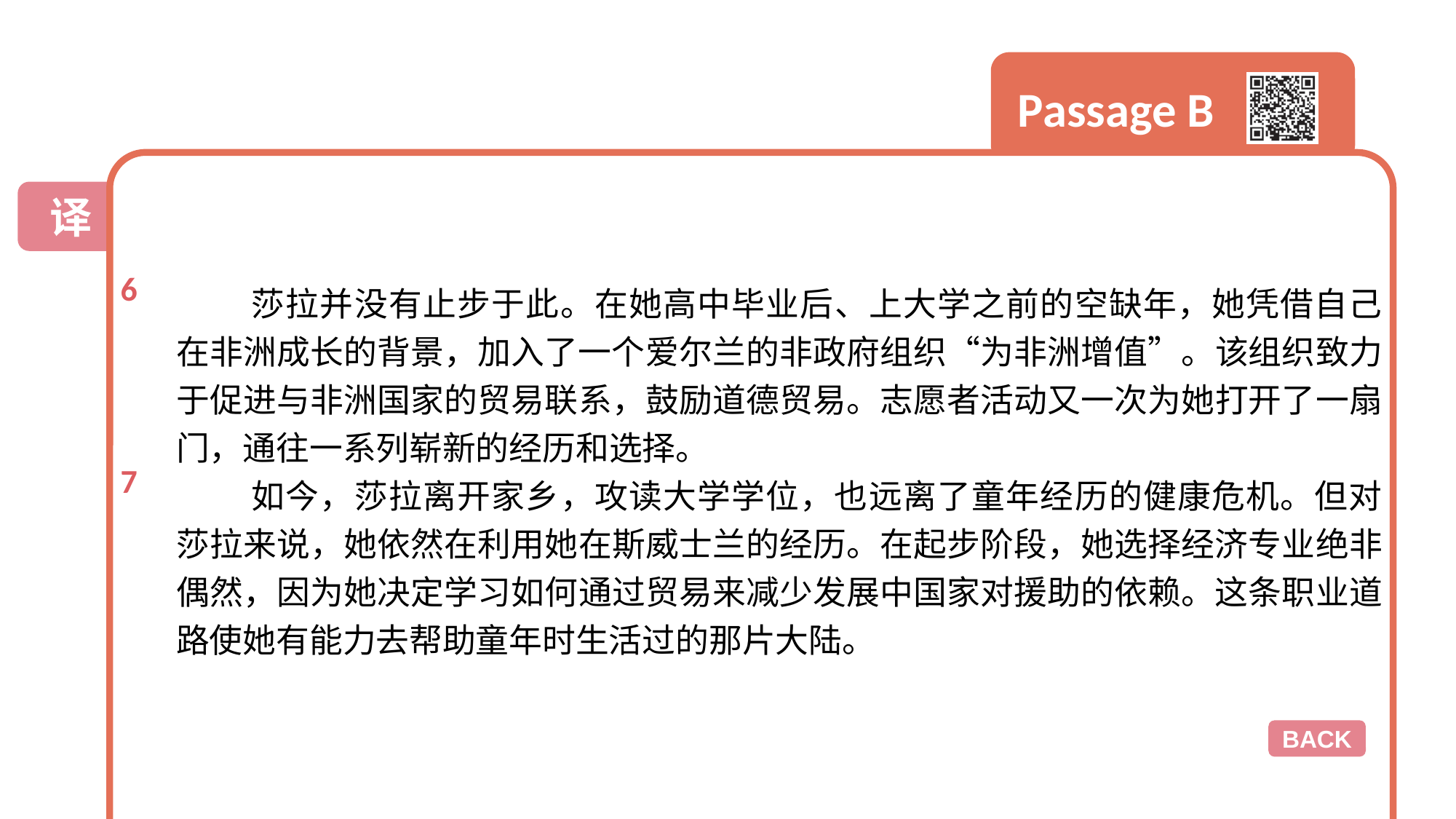

莎拉并没有止步于此。在她高中毕业后、上大学之前的空缺年，她凭借自己在非洲成长的背景，加入了一个爱尔兰的非政府组织“为非洲增值”。该组织致力于促进与非洲国家的贸易联系，鼓励道德贸易。志愿者活动又一次为她打开了一扇门，通往一系列崭新的经历和选择。
如今，莎拉离开家乡，攻读大学学位，也远离了童年经历的健康危机。但对莎拉来说，她依然在利用她在斯威士兰的经历。在起步阶段，她选择经济专业绝非偶然，因为她决定学习如何通过贸易来减少发展中国家对援助的依赖。这条职业道路使她有能力去帮助童年时生活过的那片大陆。

6

7

BACK